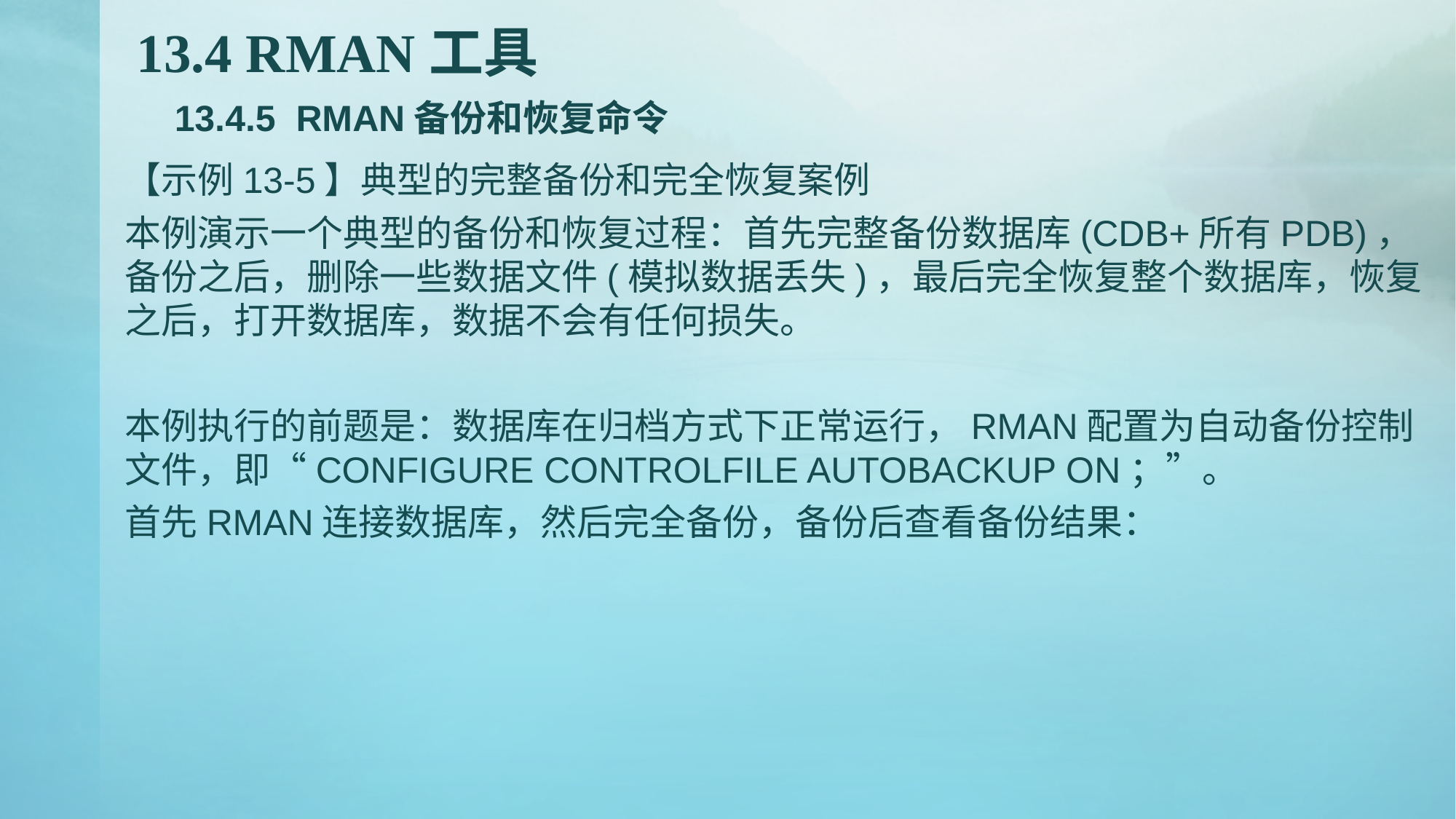

# 13.4 RMAN工具 13.4.5  RMAN备份和恢复命令
【示例13-5】典型的完整备份和完全恢复案例
本例演示一个典型的备份和恢复过程：首先完整备份数据库(CDB+所有PDB)，备份之后，删除一些数据文件(模拟数据丢失)，最后完全恢复整个数据库，恢复之后，打开数据库，数据不会有任何损失。

本例执行的前题是：数据库在归档方式下正常运行，RMAN配置为自动备份控制文件，即“CONFIGURE CONTROLFILE AUTOBACKUP ON；”。
首先RMAN连接数据库，然后完全备份，备份后查看备份结果：